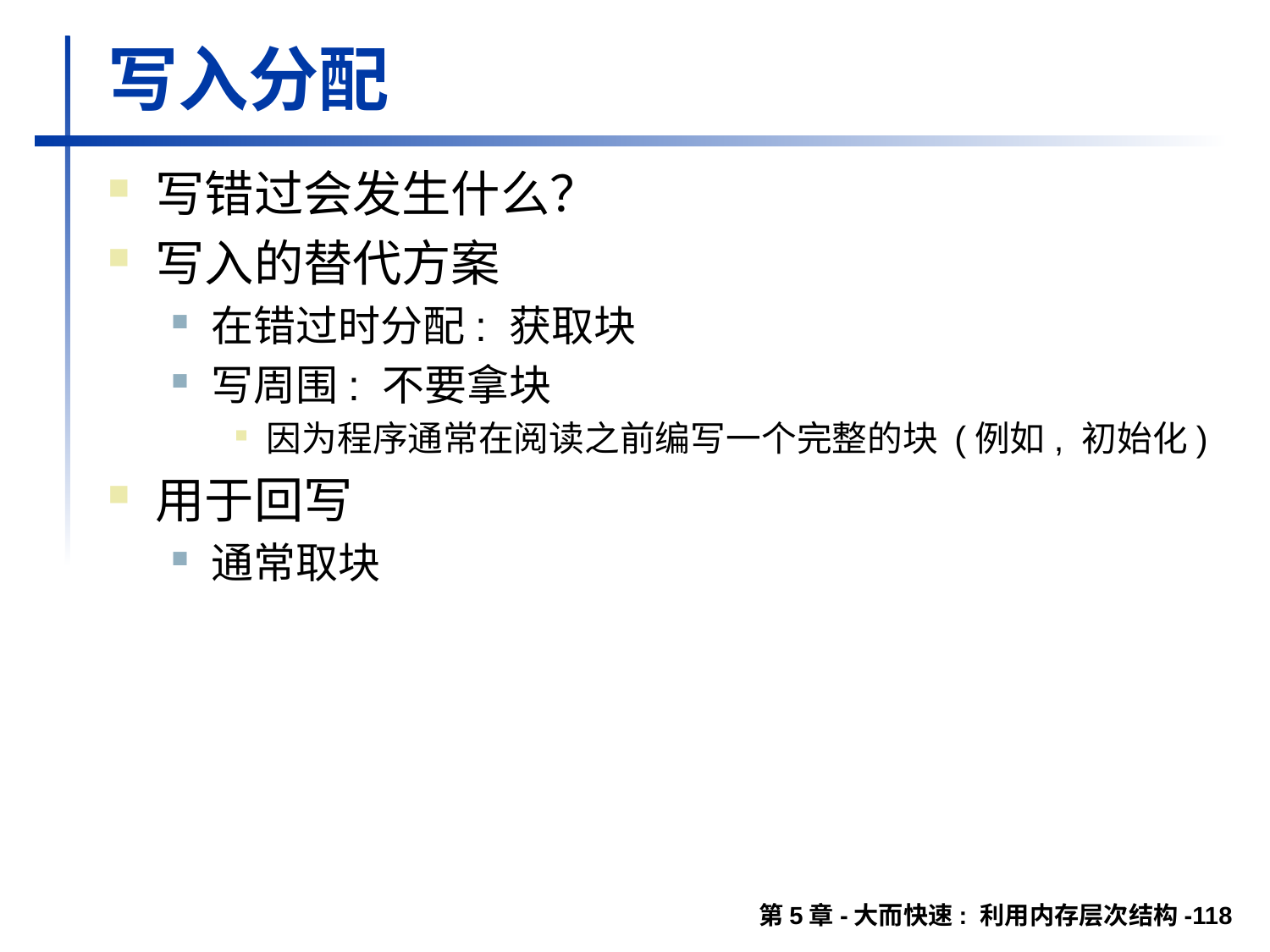

# 写入分配
写错过会发生什么？
写入的替代方案
在错过时分配: 获取块
写周围: 不要拿块
因为程序通常在阅读之前编写一个完整的块 (例如, 初始化)
用于回写
通常取块
第5章-大而快速: 利用内存层次结构-118